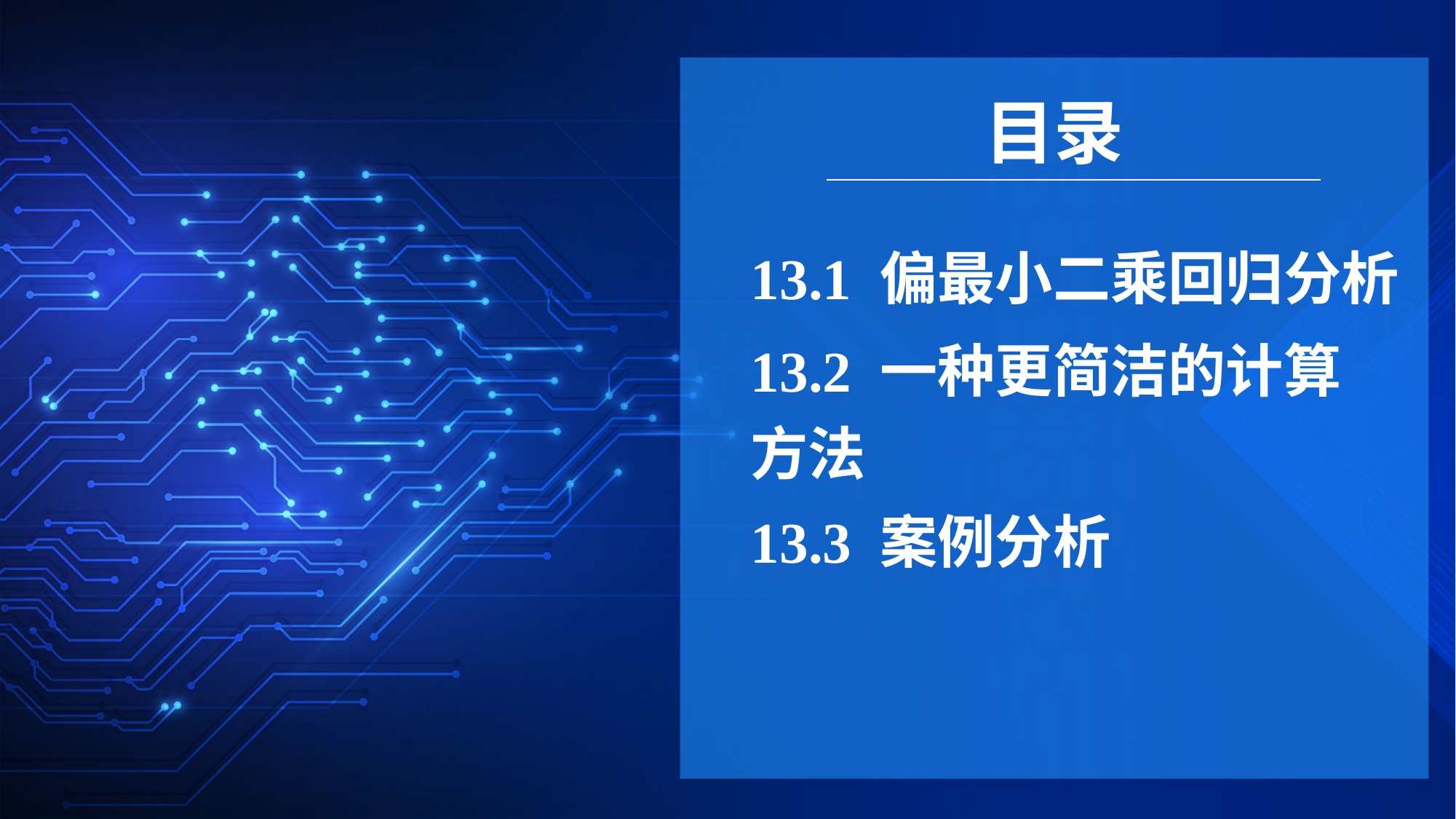

目录
13.1 偏最小二乘回归分析
13.2 一种更简洁的计算方法
13.3 案例分析